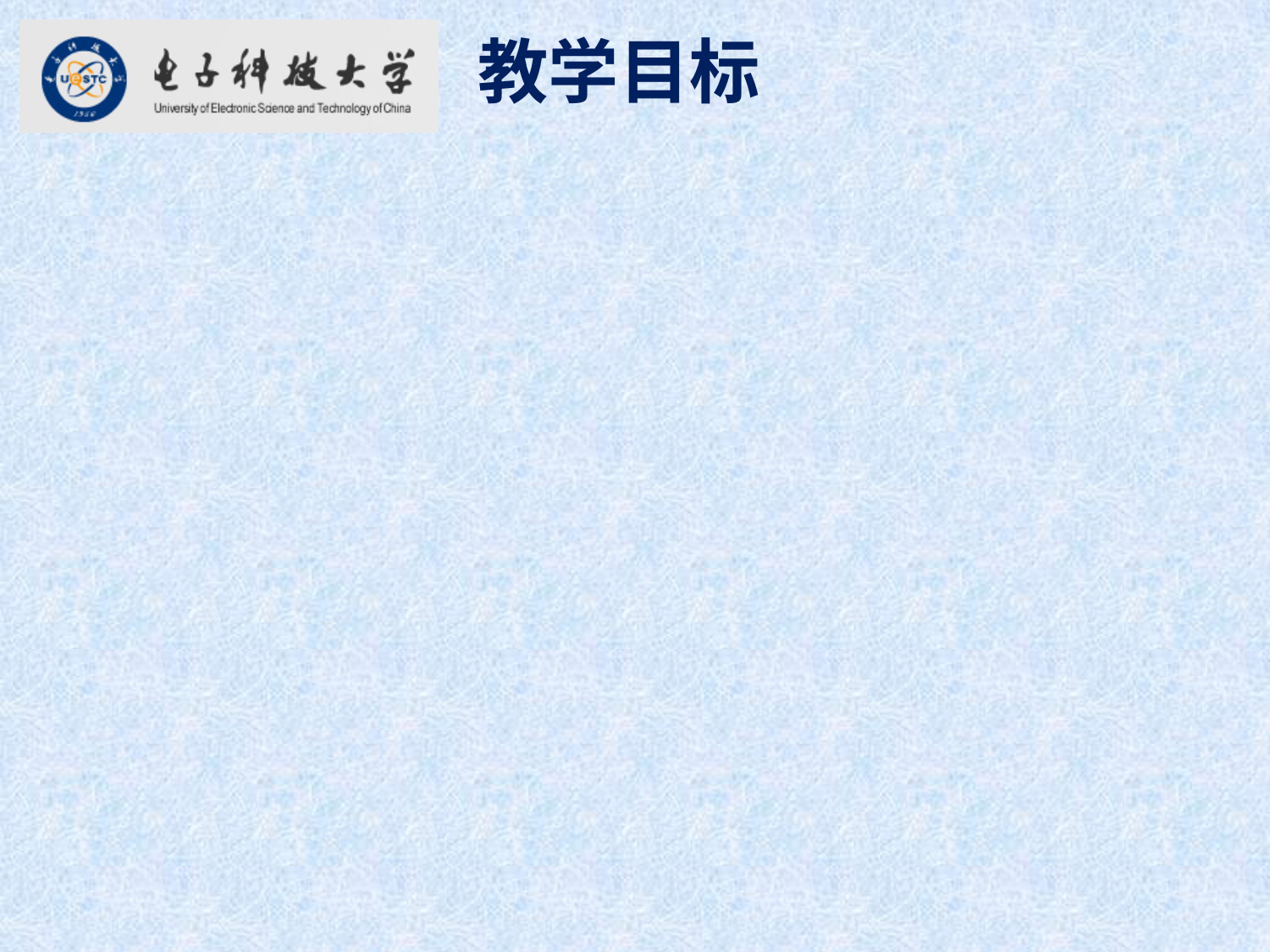

教学目标
认识常用的数据关系、数据关联规则、Web结点关联算法的原理，并比较不同的数据关系之间的区别。

掌握自然语言处理中的向量空间模型、词频计算、Jaccard相似系数、余弦相似度、Apriori关联规则、PageRank排名等各种方法的原理，并能够选择适当的方法解决数据科学中的问题。